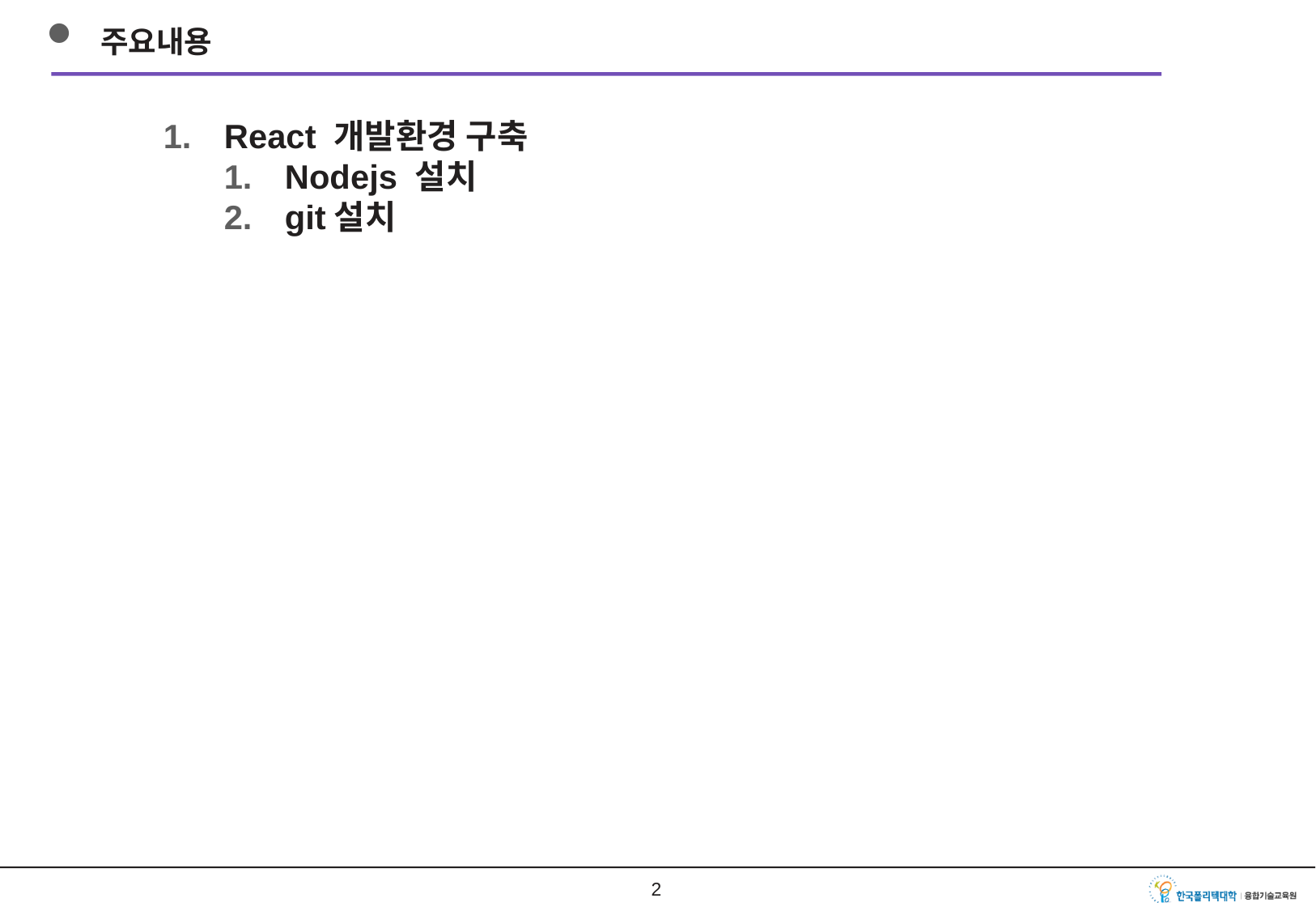

주요내용
React 개발환경 구축
Nodejs 설치
git설치
2